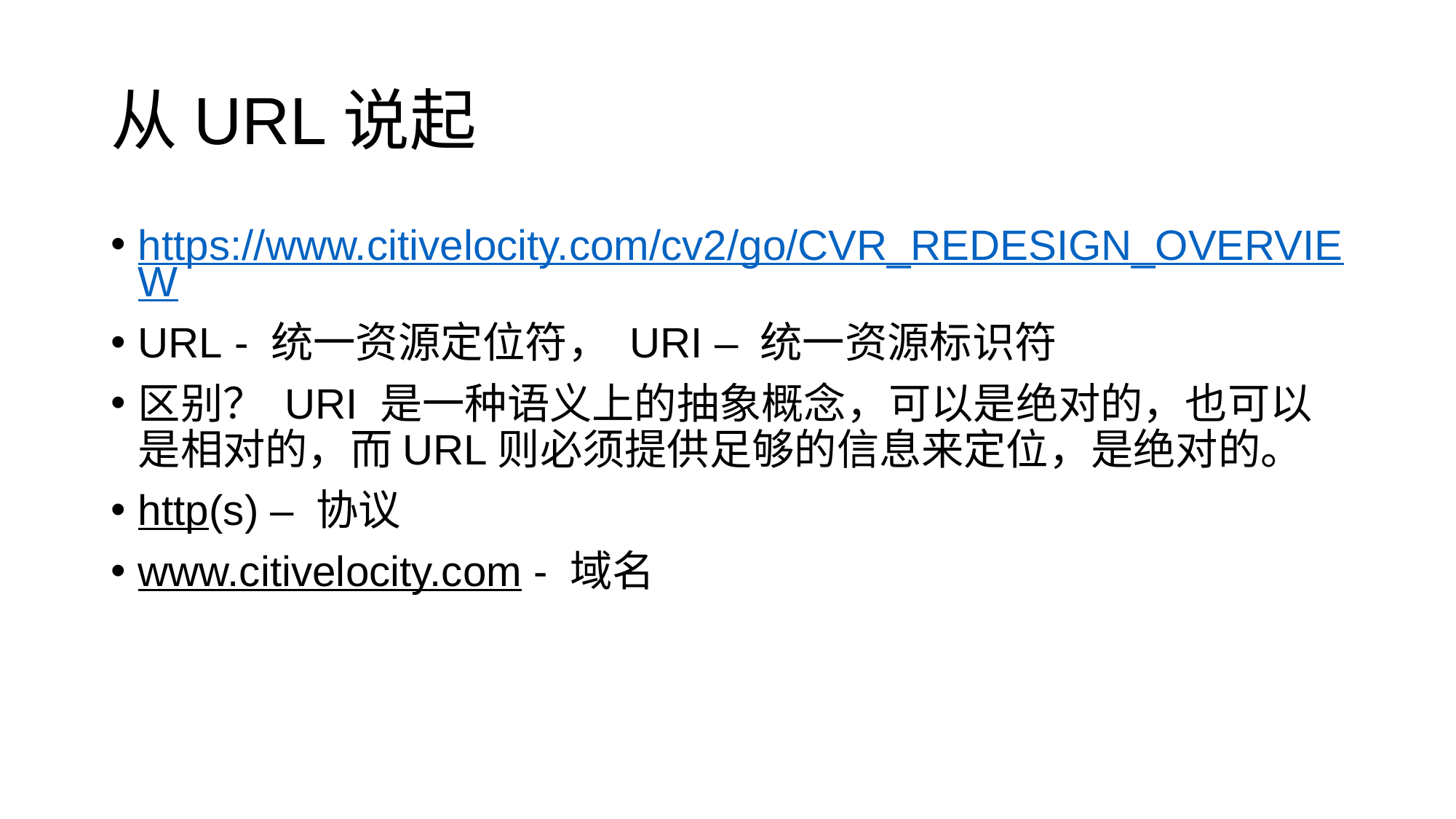

# 从URL说起
https://www.citivelocity.com/cv2/go/CVR_REDESIGN_OVERVIEW
URL - 统一资源定位符， URI – 统一资源标识符
区别？ URI 是一种语义上的抽象概念，可以是绝对的，也可以是相对的，而URL则必须提供足够的信息来定位，是绝对的。
http(s) – 协议
www.citivelocity.com - 域名